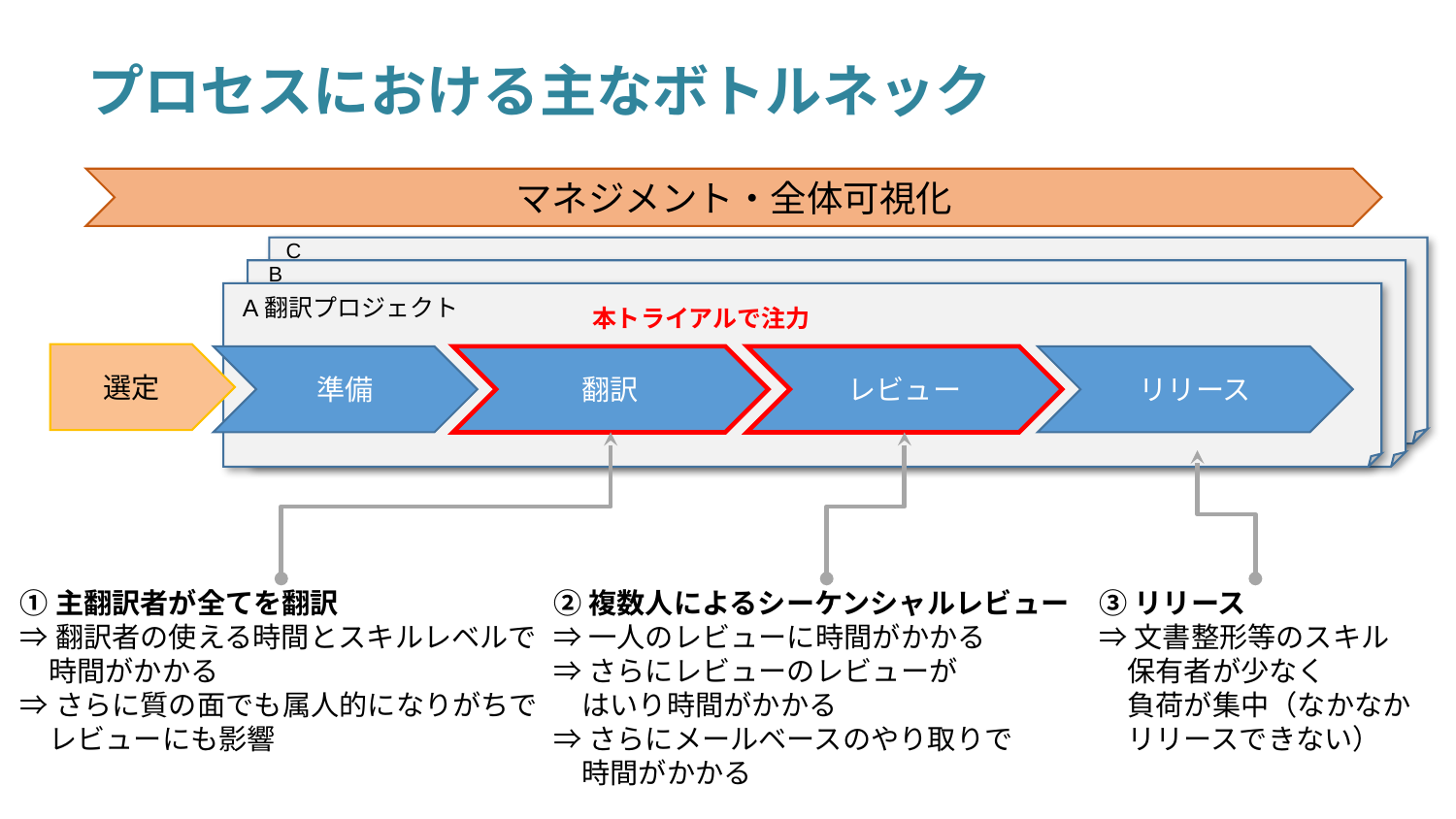

# プロセスにおける主なボトルネック
マネジメント・全体可視化
C

B

A翻訳プロジェクト
本トライアルで注力
選定
準備
翻訳
レビュー
リリース
①主翻訳者が全てを翻訳
⇒翻訳者の使える時間とスキルレベルで
　時間がかかる
⇒さらに質の面でも属人的になりがちで
　レビューにも影響
②複数人によるシーケンシャルレビュー
⇒一人のレビューに時間がかかる
⇒さらにレビューのレビューが
　はいり時間がかかる
⇒さらにメールベースのやり取りで
　時間がかかる
③リリース
⇒文書整形等のスキル
　保有者が少なく
　負荷が集中（なかなか
　リリースできない）